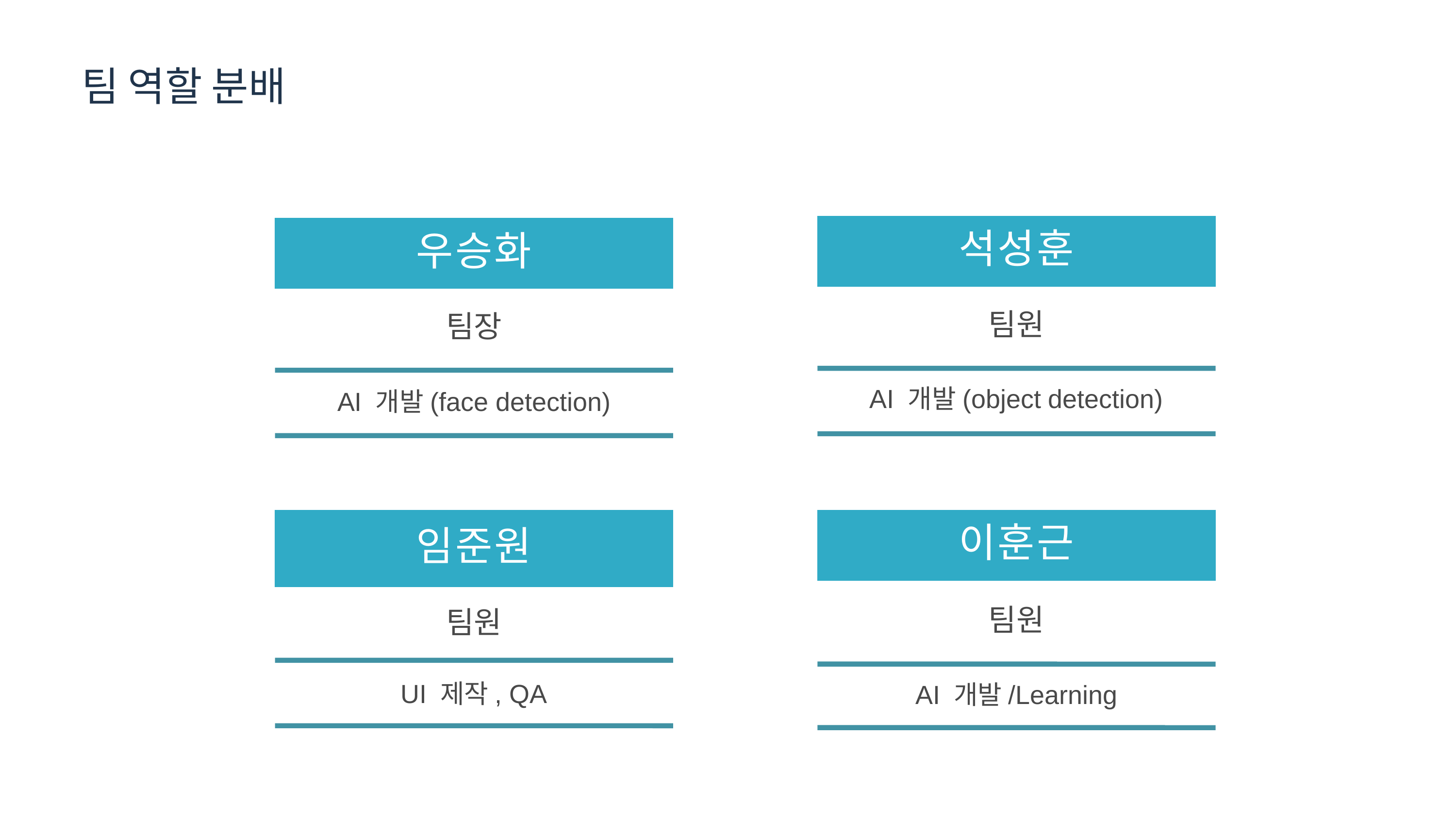

팀 역할 분배

석성훈
팀원

AI 개발(object detection)

우승화
팀장

AI 개발(face detection)

임준원
팀원

UI 제작, QA

이훈근
팀원

AI 개발/Learning